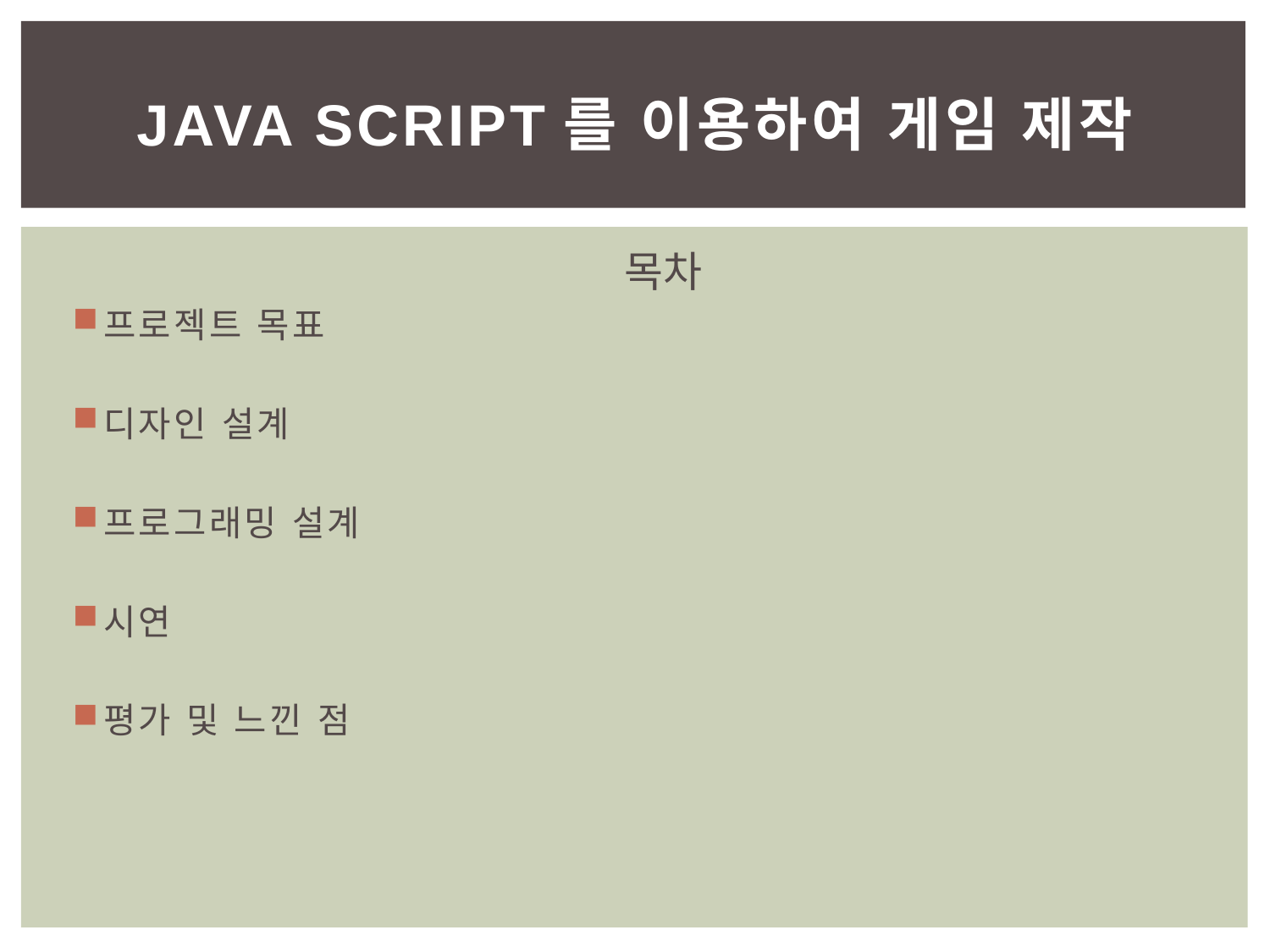

# Java script를 이용하여 게임 제작
		목차
프로젝트 목표

디자인 설계

프로그래밍 설계

시연

평가 및 느낀 점